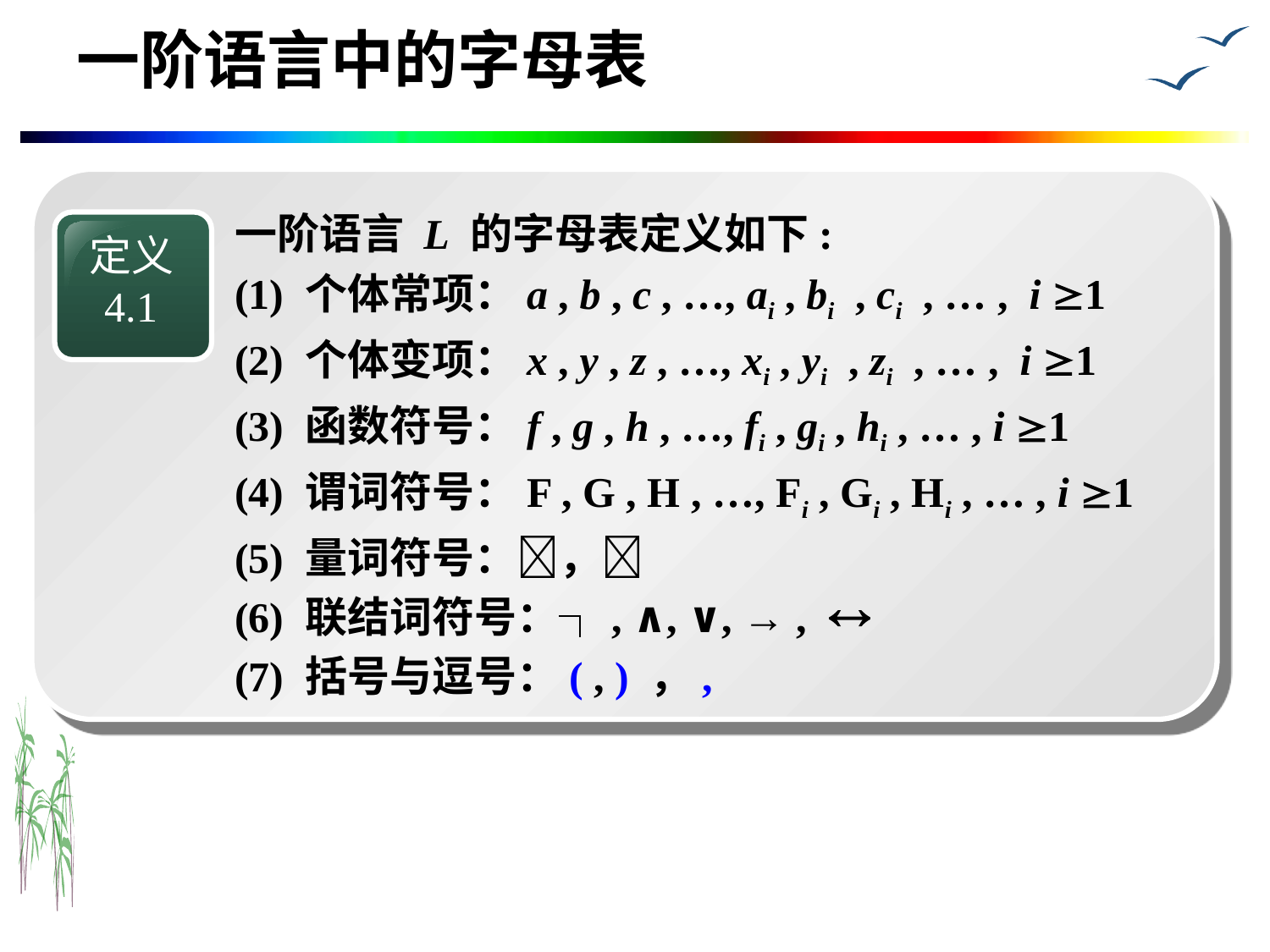

# 一阶语言中的字母表

一阶语言 L 的字母表定义如下:
(1) 个体常项：a , b , c , …, ai , bi  , ci  , … ,  i ≥1
(2) 个体变项：x , y , z , …, xi , yi  , zi  , … ,  i ≥1
(3) 函数符号：f , g , h , …, fi , gi , hi , … , i ≥1
(4) 谓词符号：F , G , H , …, Fi , Gi , Hi , … , i ≥1
(5) 量词符号：∃，∀
(6) 联结词符号：┐, ∧, ∨, → ,  ↔
(7) 括号与逗号：( , ) ，,

定义
4.1